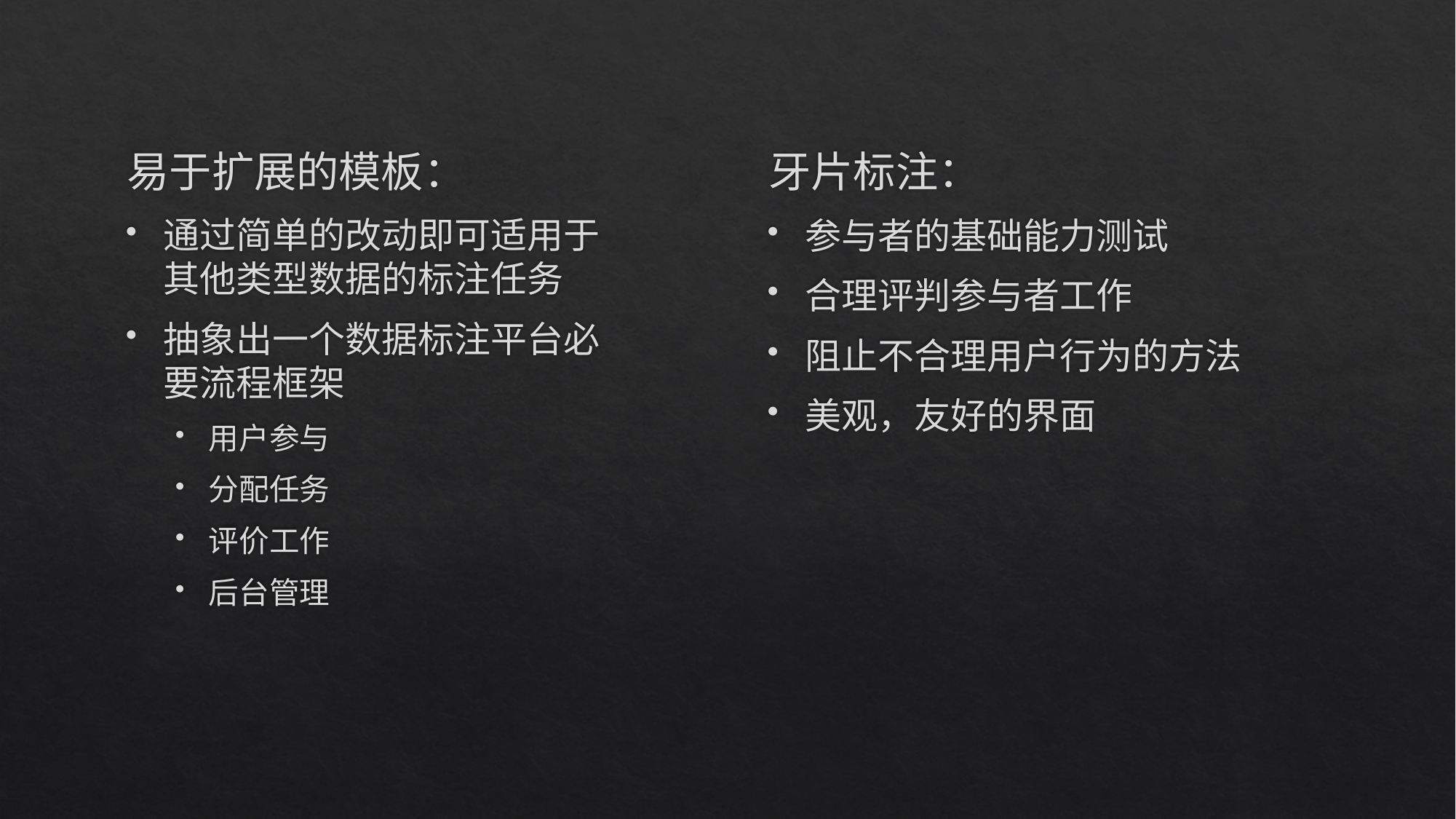

易于扩展的模板：
通过简单的改动即可适用于其他类型数据的标注任务
抽象出一个数据标注平台必要流程框架
用户参与
分配任务
评价工作
后台管理
牙片标注：
参与者的基础能力测试
合理评判参与者工作
阻止不合理用户行为的方法
美观，友好的界面